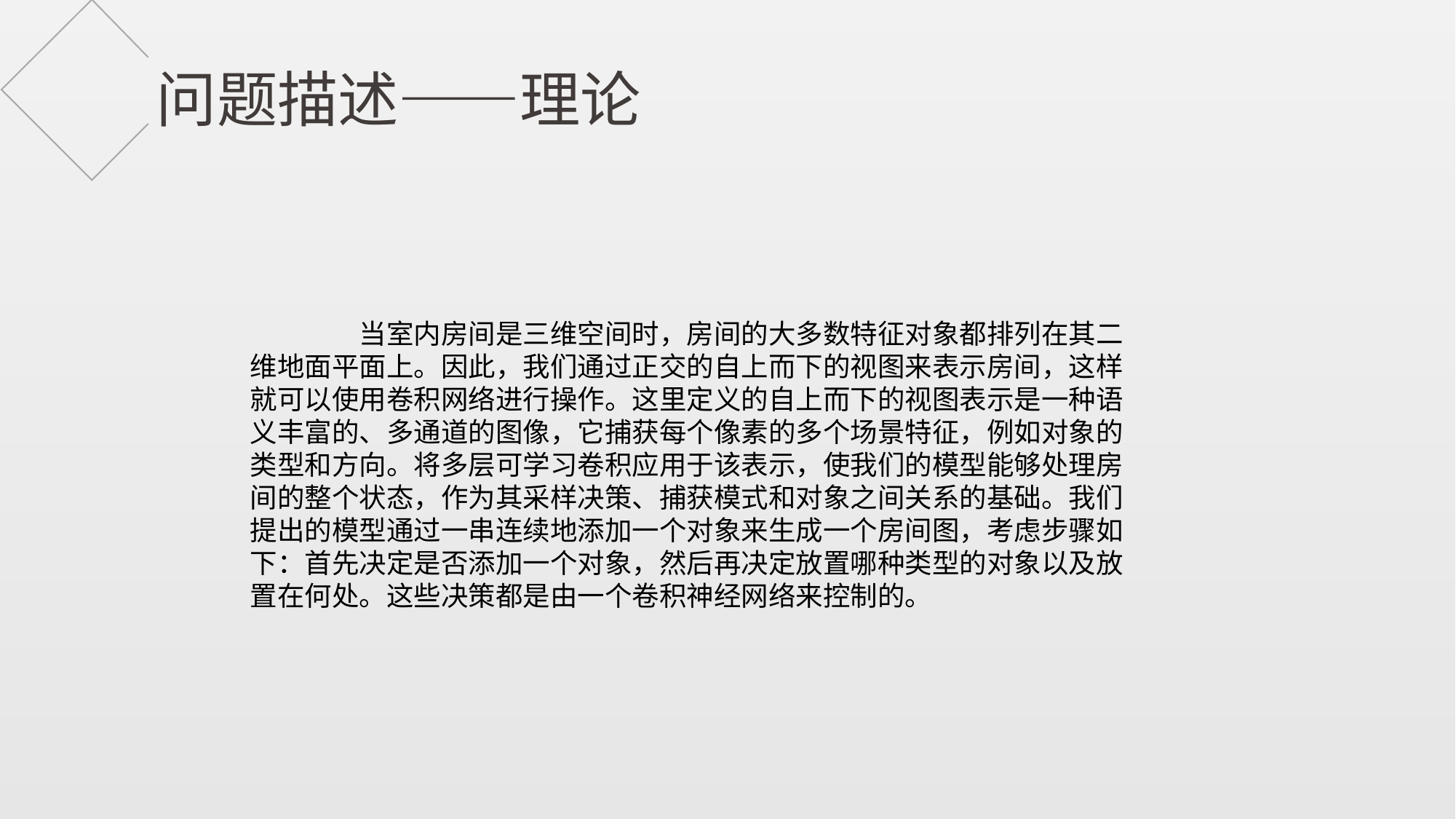

问题描述——理论
	当室内房间是三维空间时，房间的大多数特征对象都排列在其二维地面平面上。因此，我们通过正交的自上而下的视图来表示房间，这样就可以使用卷积网络进行操作。这里定义的自上而下的视图表示是一种语义丰富的、多通道的图像，它捕获每个像素的多个场景特征，例如对象的类型和方向。将多层可学习卷积应用于该表示，使我们的模型能够处理房间的整个状态，作为其采样决策、捕获模式和对象之间关系的基础。我们提出的模型通过一串连续地添加一个对象来生成一个房间图，考虑步骤如下：首先决定是否添加一个对象，然后再决定放置哪种类型的对象以及放置在何处。这些决策都是由一个卷积神经网络来控制的。